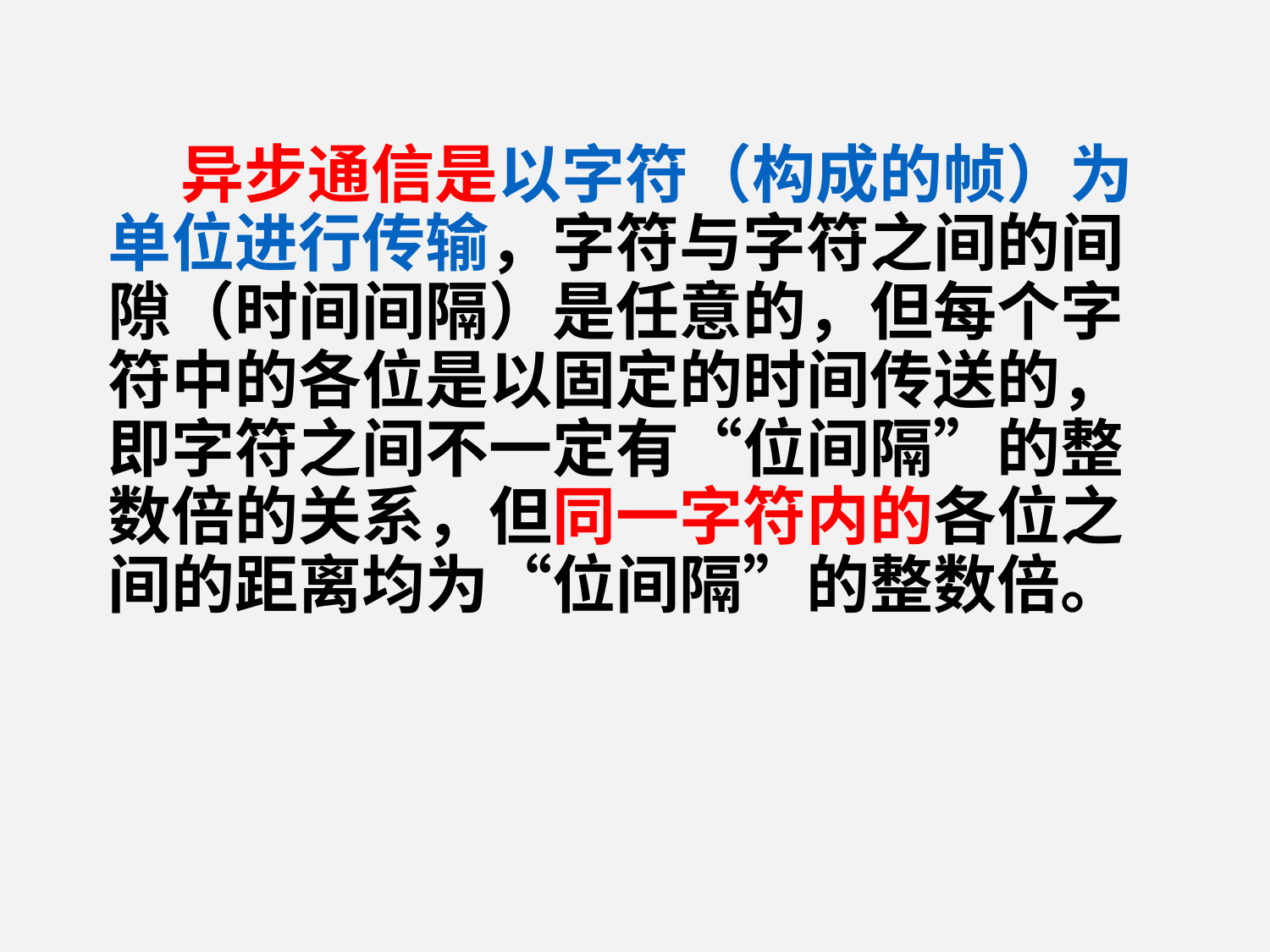

异步通信是以字符（构成的帧）为单位进行传输，字符与字符之间的间隙（时间间隔）是任意的，但每个字符中的各位是以固定的时间传送的，即字符之间不一定有“位间隔”的整数倍的关系，但同一字符内的各位之间的距离均为“位间隔”的整数倍。